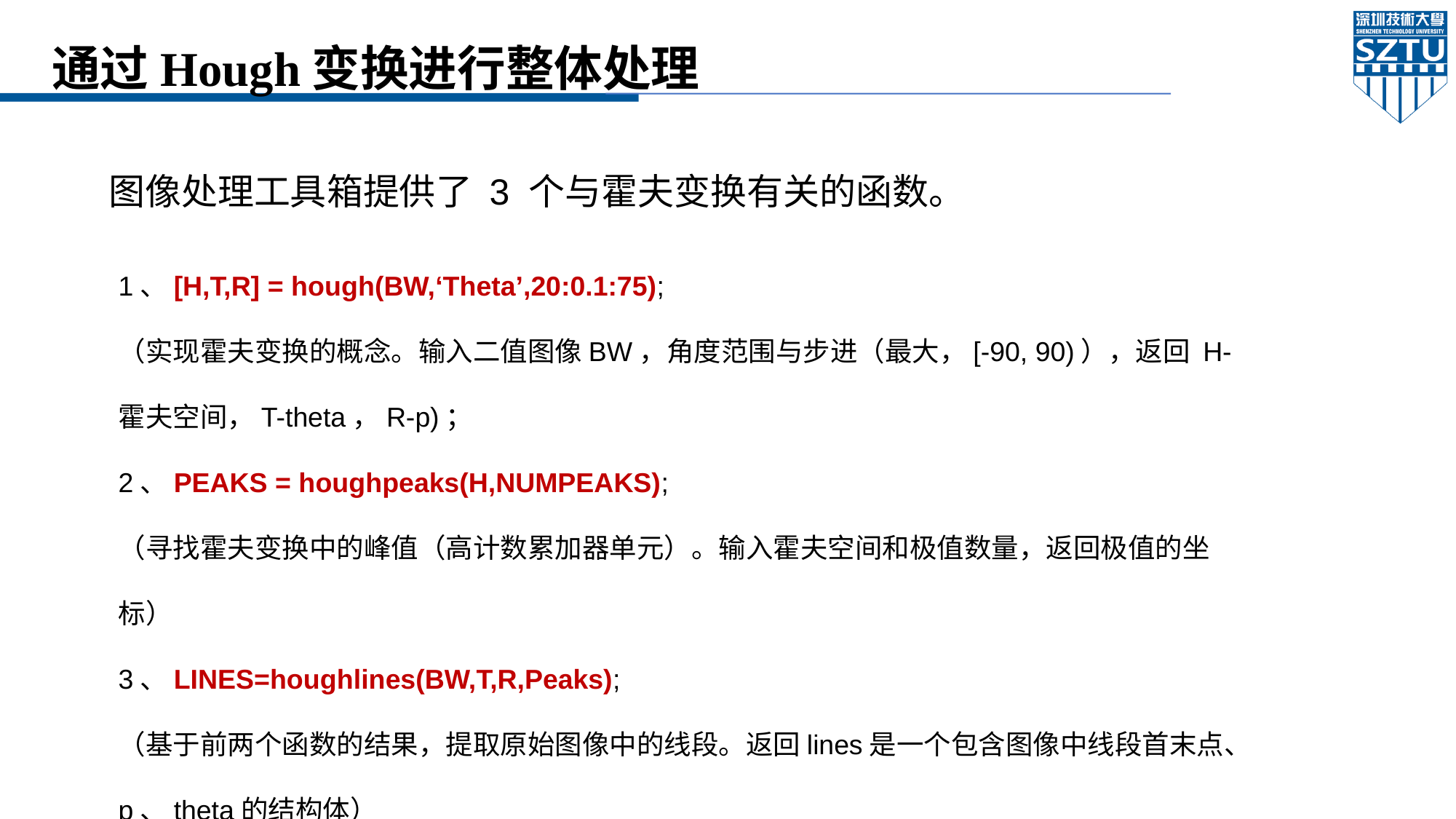

# 通过Hough变换进行整体处理
图像处理工具箱提供了 3 个与霍夫变换有关的函数。
1、[H,T,R] = hough(BW,‘Theta’,20:0.1:75);
（实现霍夫变换的概念。输入二值图像BW，角度范围与步进（最大，[-90, 90)），返回 H-霍夫空间，T-theta，R-p)；
2、PEAKS = houghpeaks(H,NUMPEAKS);
（寻找霍夫变换中的峰值（高计数累加器单元）。输入霍夫空间和极值数量，返回极值的坐标）
3、LINES=houghlines(BW,T,R,Peaks);
（基于前两个函数的结果，提取原始图像中的线段。返回lines是一个包含图像中线段首末点、p、theta的结构体）